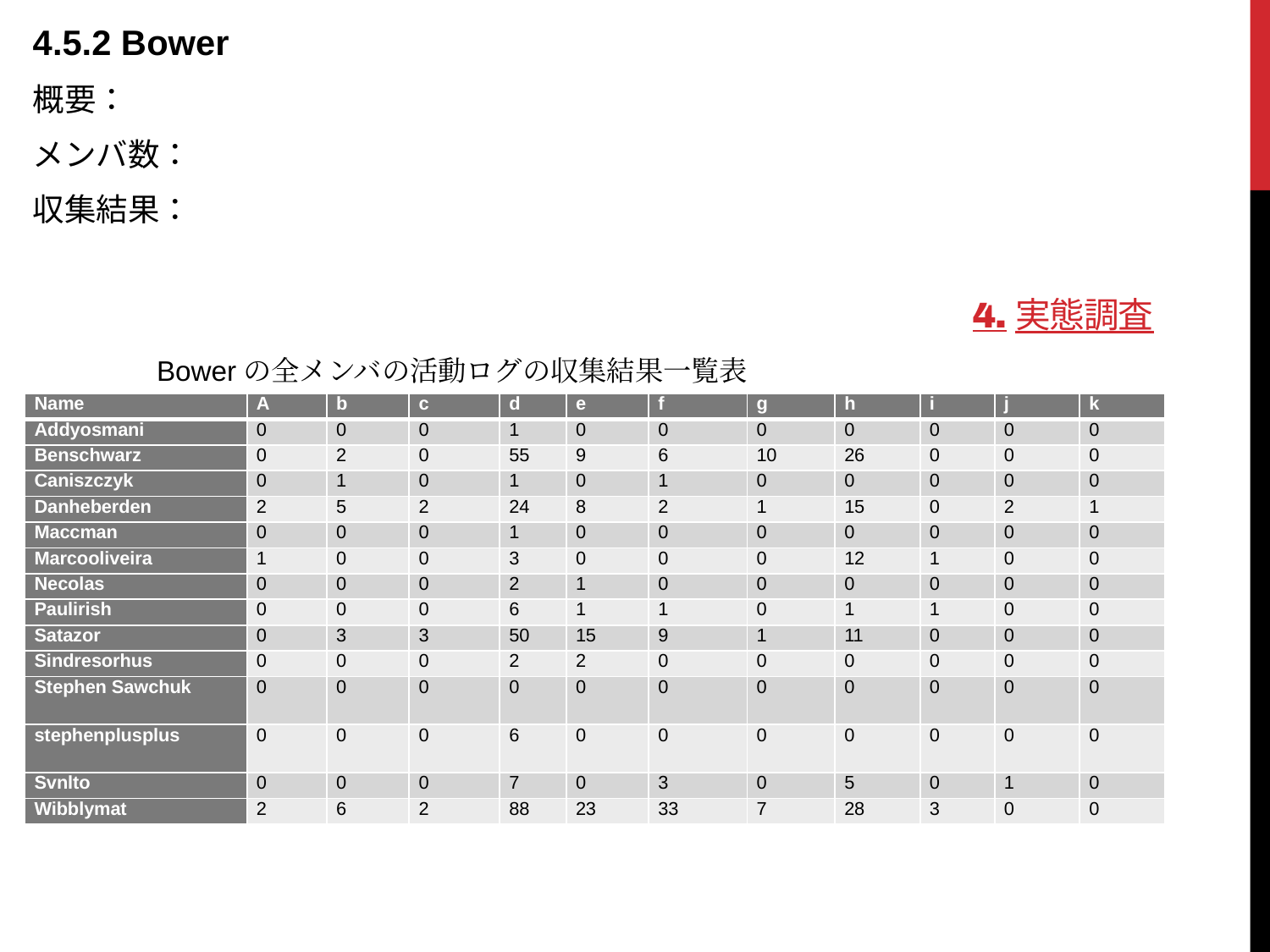

4.5.2 Bower
概要：
メンバ数：
収集結果：

4.実態調査
 Bowerの全メンバの活動ログの収集結果一覧表
| Name | A | b | c | d | e | f | g | h | i | j | k |
| --- | --- | --- | --- | --- | --- | --- | --- | --- | --- | --- | --- |
| Addyosmani | 0 | 0 | 0 | 1 | 0 | 0 | 0 | 0 | 0 | 0 | 0 |
| Benschwarz | 0 | 2 | 0 | 55 | 9 | 6 | 10 | 26 | 0 | 0 | 0 |
| Caniszczyk | 0 | 1 | 0 | 1 | 0 | 1 | 0 | 0 | 0 | 0 | 0 |
| Danheberden | 2 | 5 | 2 | 24 | 8 | 2 | 1 | 15 | 0 | 2 | 1 |
| Maccman | 0 | 0 | 0 | 1 | 0 | 0 | 0 | 0 | 0 | 0 | 0 |
| Marcooliveira | 1 | 0 | 0 | 3 | 0 | 0 | 0 | 12 | 1 | 0 | 0 |
| Necolas | 0 | 0 | 0 | 2 | 1 | 0 | 0 | 0 | 0 | 0 | 0 |
| Paulirish | 0 | 0 | 0 | 6 | 1 | 1 | 0 | 1 | 1 | 0 | 0 |
| Satazor | 0 | 3 | 3 | 50 | 15 | 9 | 1 | 11 | 0 | 0 | 0 |
| Sindresorhus | 0 | 0 | 0 | 2 | 2 | 0 | 0 | 0 | 0 | 0 | 0 |
| Stephen Sawchuk | 0 | 0 | 0 | 0 | 0 | 0 | 0 | 0 | 0 | 0 | 0 |
| stephenplusplus | 0 | 0 | 0 | 6 | 0 | 0 | 0 | 0 | 0 | 0 | 0 |
| Svnlto | 0 | 0 | 0 | 7 | 0 | 3 | 0 | 5 | 0 | 1 | 0 |
| Wibblymat | 2 | 6 | 2 | 88 | 23 | 33 | 7 | 28 | 3 | 0 | 0 |